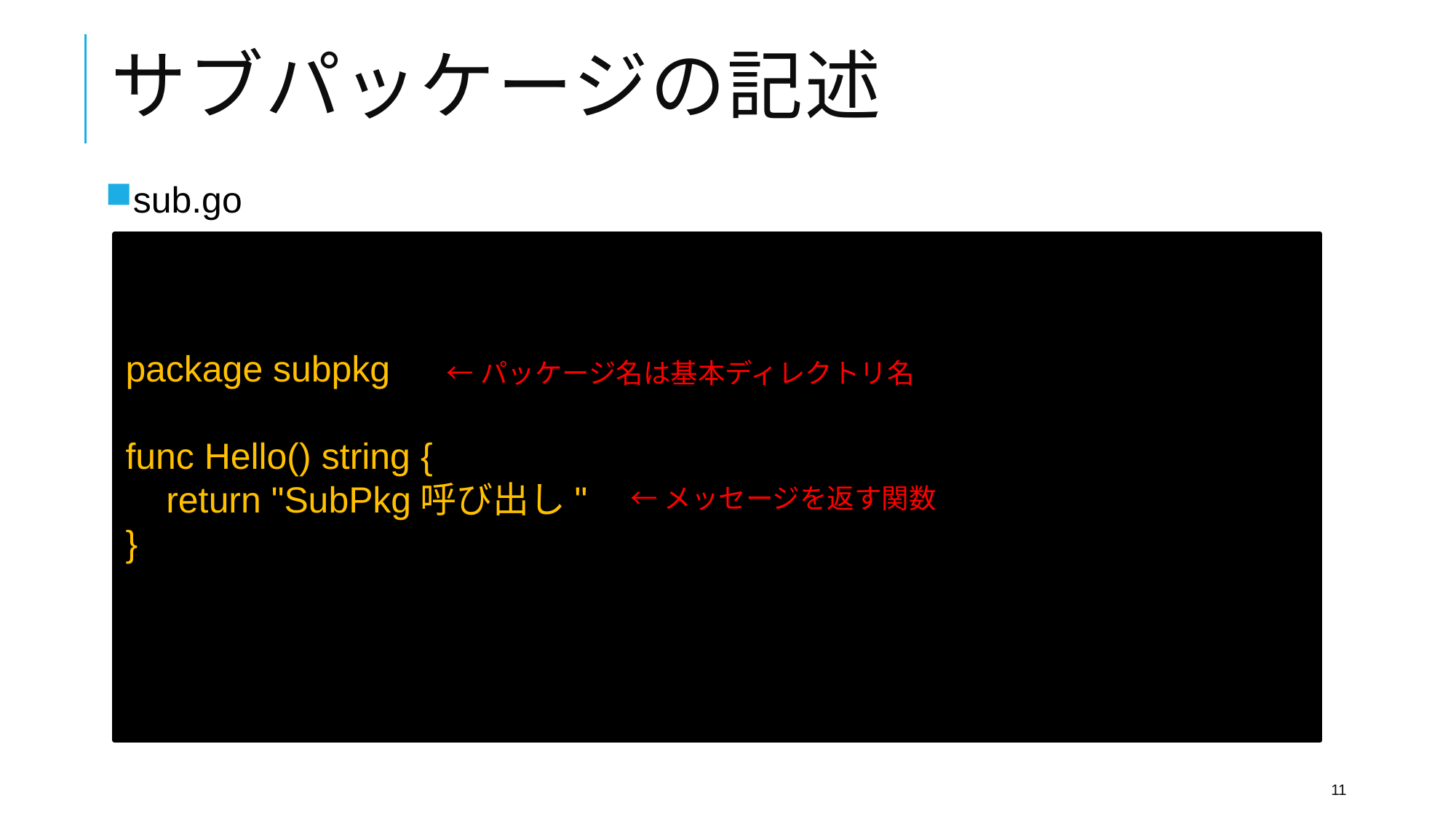

# サブパッケージの記述
sub.go

package subpkg
func Hello() string {
    return "SubPkg呼び出し"
}

←パッケージ名は基本ディレクトリ名
←メッセージを返す関数
11